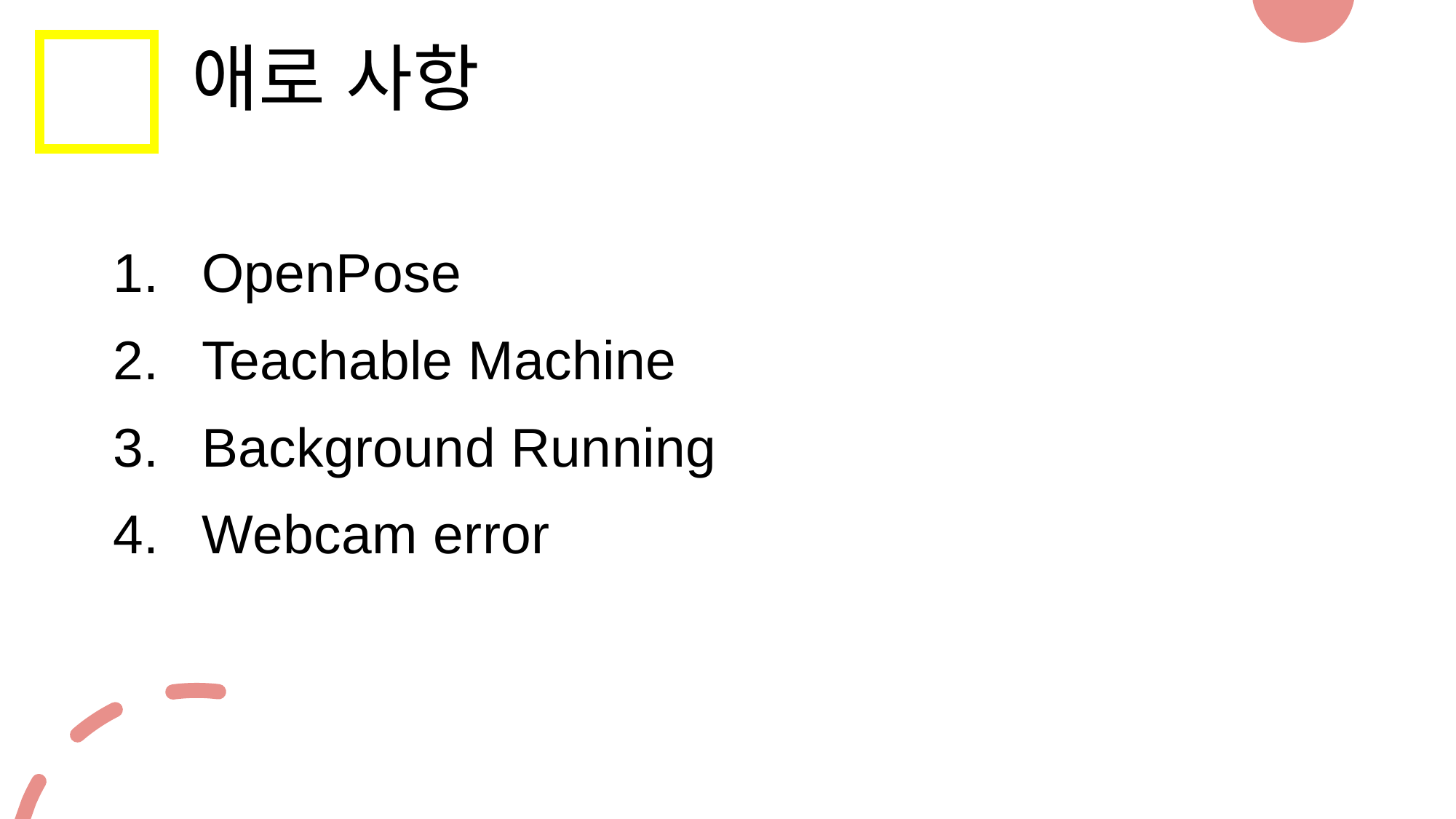

애로 사항

OpenPose
Teachable Machine
Background Running
Webcam error